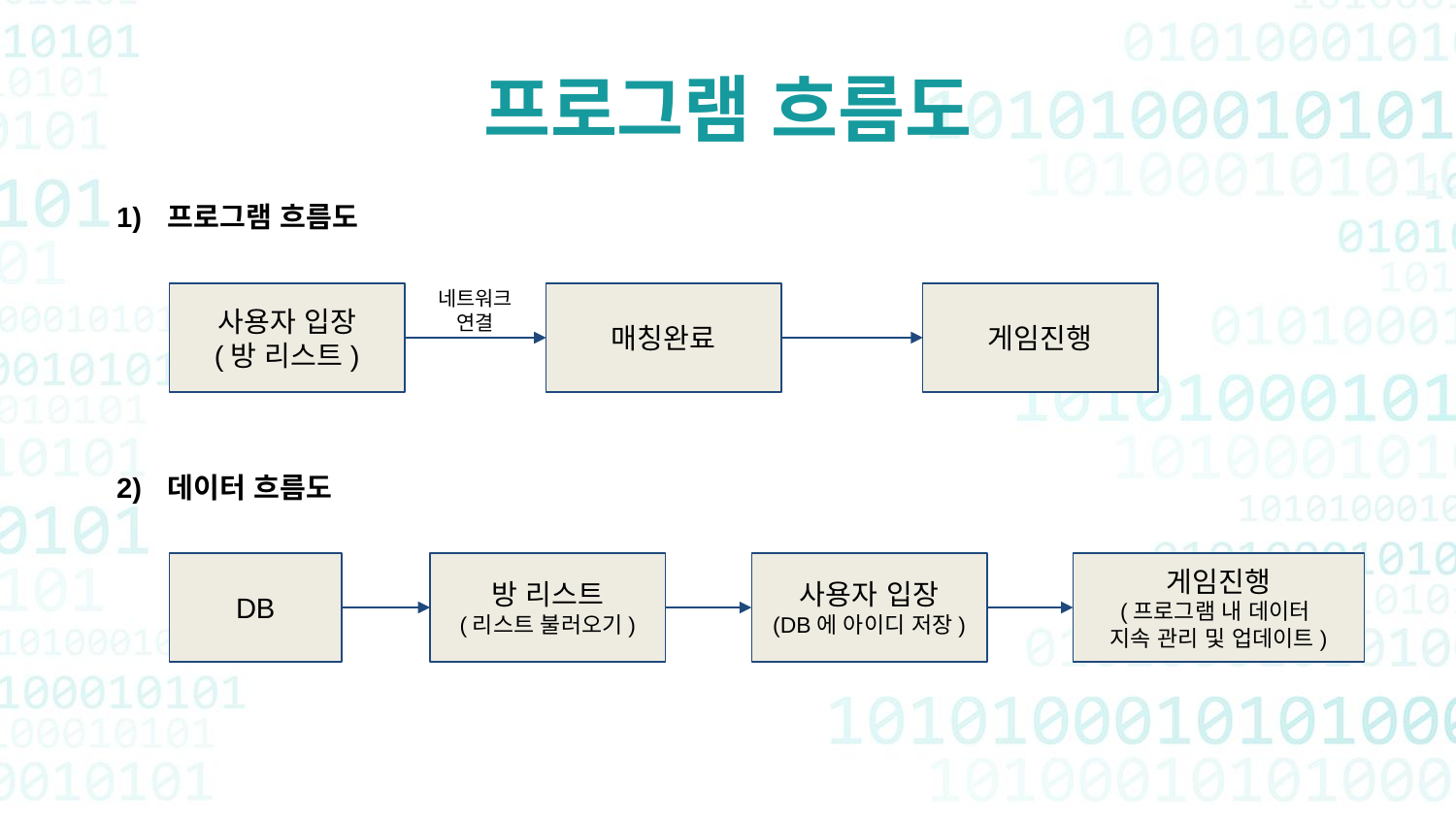

프로그램 흐름도
프로그램 흐름도

데이터 흐름도
네트워크
연결
사용자 입장
(방 리스트)
매칭완료
게임진행
DB
방 리스트
(리스트 불러오기)
사용자 입장
(DB에 아이디 저장)
게임진행
(프로그램 내 데이터
지속 관리 및 업데이트)